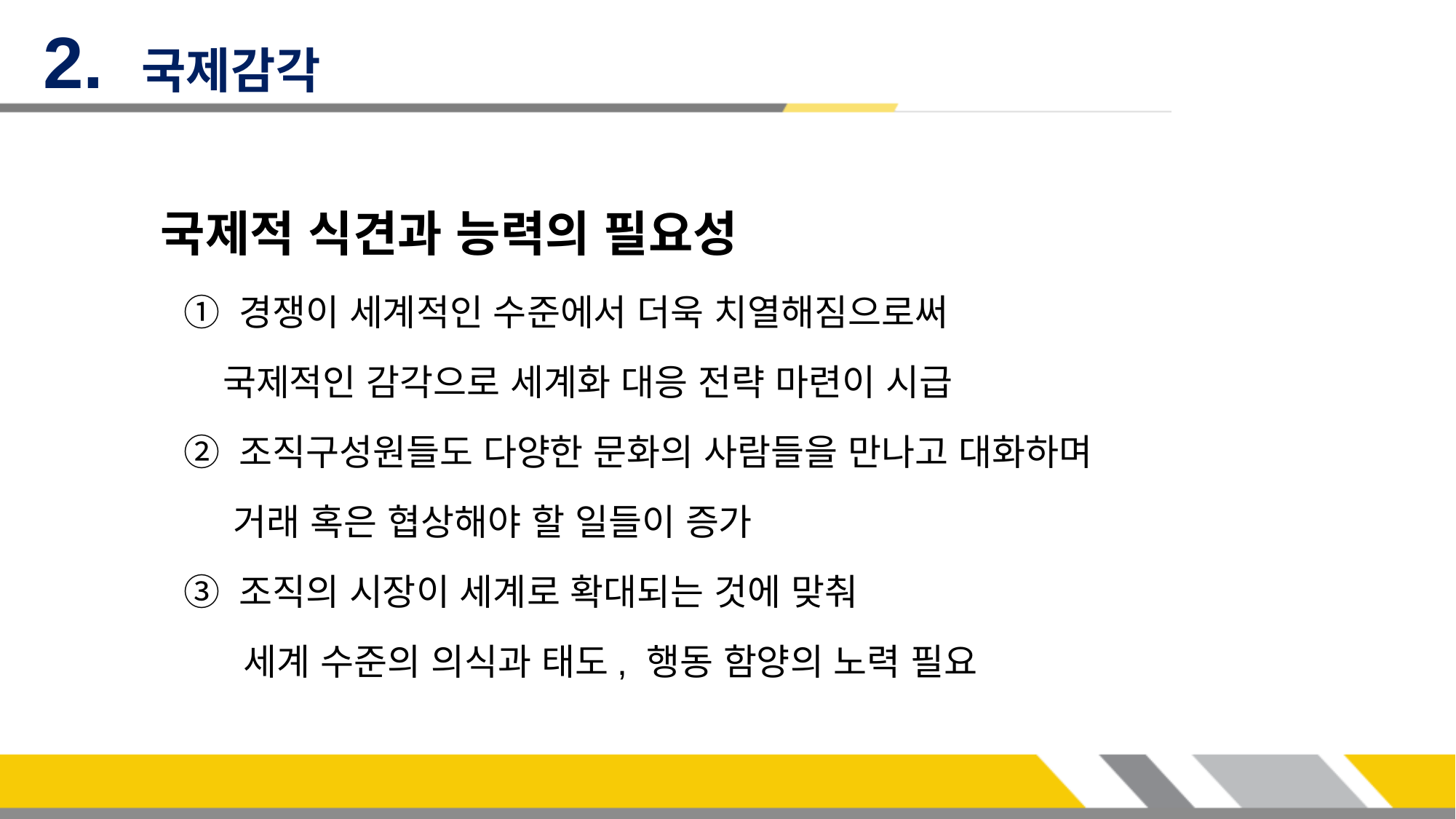

2. 국제감각
국제적 식견과 능력의 필요성
① 경쟁이 세계적인 수준에서 더욱 치열해짐으로써
   국제적인 감각으로 세계화 대응 전략 마련이 시급
② 조직구성원들도 다양한 문화의 사람들을 만나고 대화하며
    거래 혹은 협상해야 할 일들이 증가
③ 조직의 시장이 세계로 확대되는 것에 맞춰
     세계 수준의 의식과 태도, 행동 함양의 노력 필요